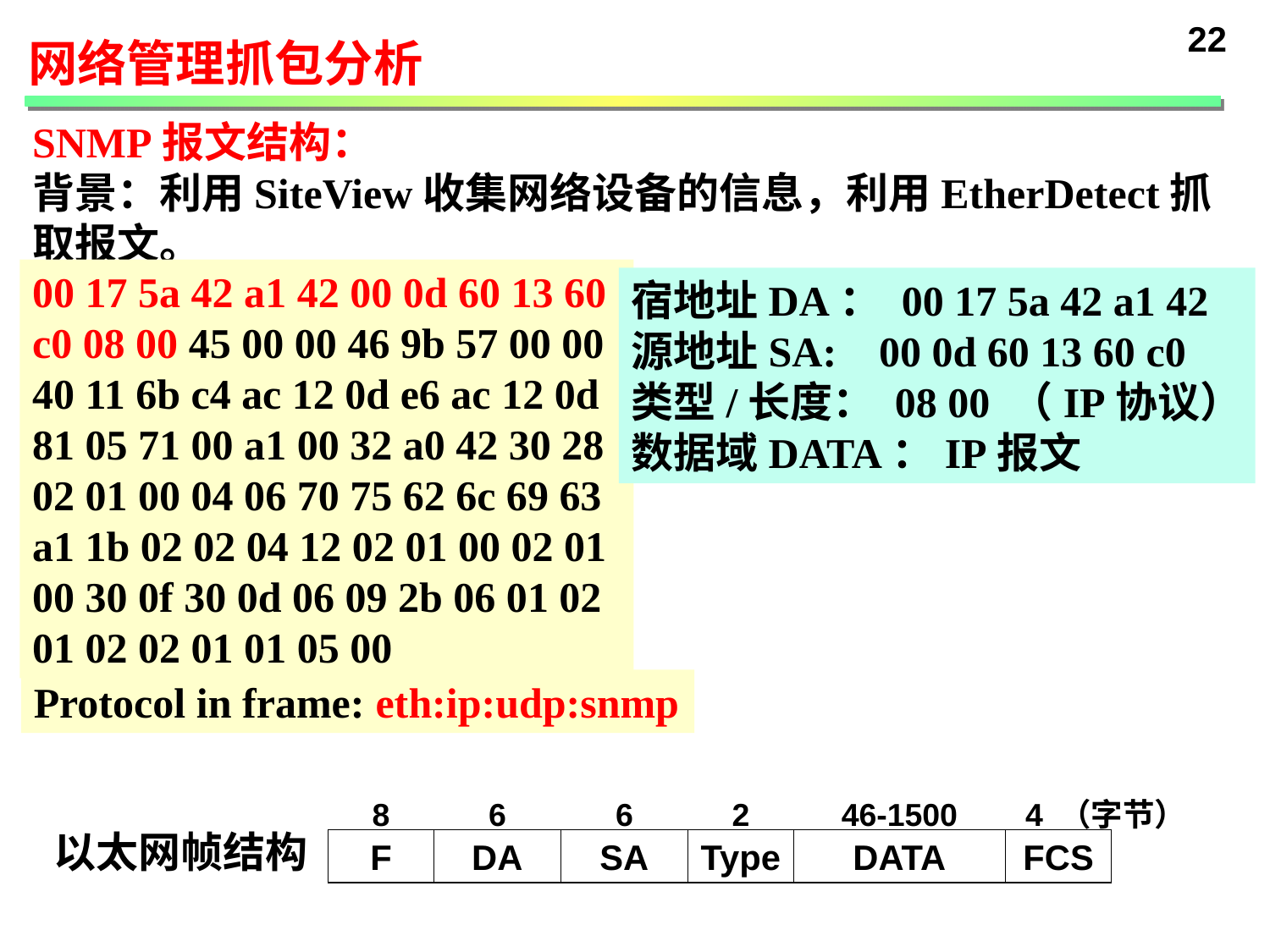

22
网络管理抓包分析

SNMP报文结构：
背景：利用SiteView收集网络设备的信息，利用EtherDetect抓取报文。
00 17 5a 42 a1 42 00 0d 60 13 60
c0 08 00 45 00 00 46 9b 57 00 00
40 11 6b c4 ac 12 0d e6 ac 12 0d
81 05 71 00 a1 00 32 a0 42 30 28
02 01 00 04 06 70 75 62 6c 69 63
a1 1b 02 02 04 12 02 01 00 02 01
00 30 0f 30 0d 06 09 2b 06 01 02
01 02 02 01 01 05 00
宿地址DA： 00 17 5a 42 a1 42
源地址SA:    00 0d 60 13 60 c0
类型/长度： 08 00 （IP协议）
数据域DATA：IP报文
Protocol in frame: eth:ip:udp:snmp
8
6
6
2
46-1500
4 （字节）
以太网帧结构
F
DA
SA
Type
DATA
FCS